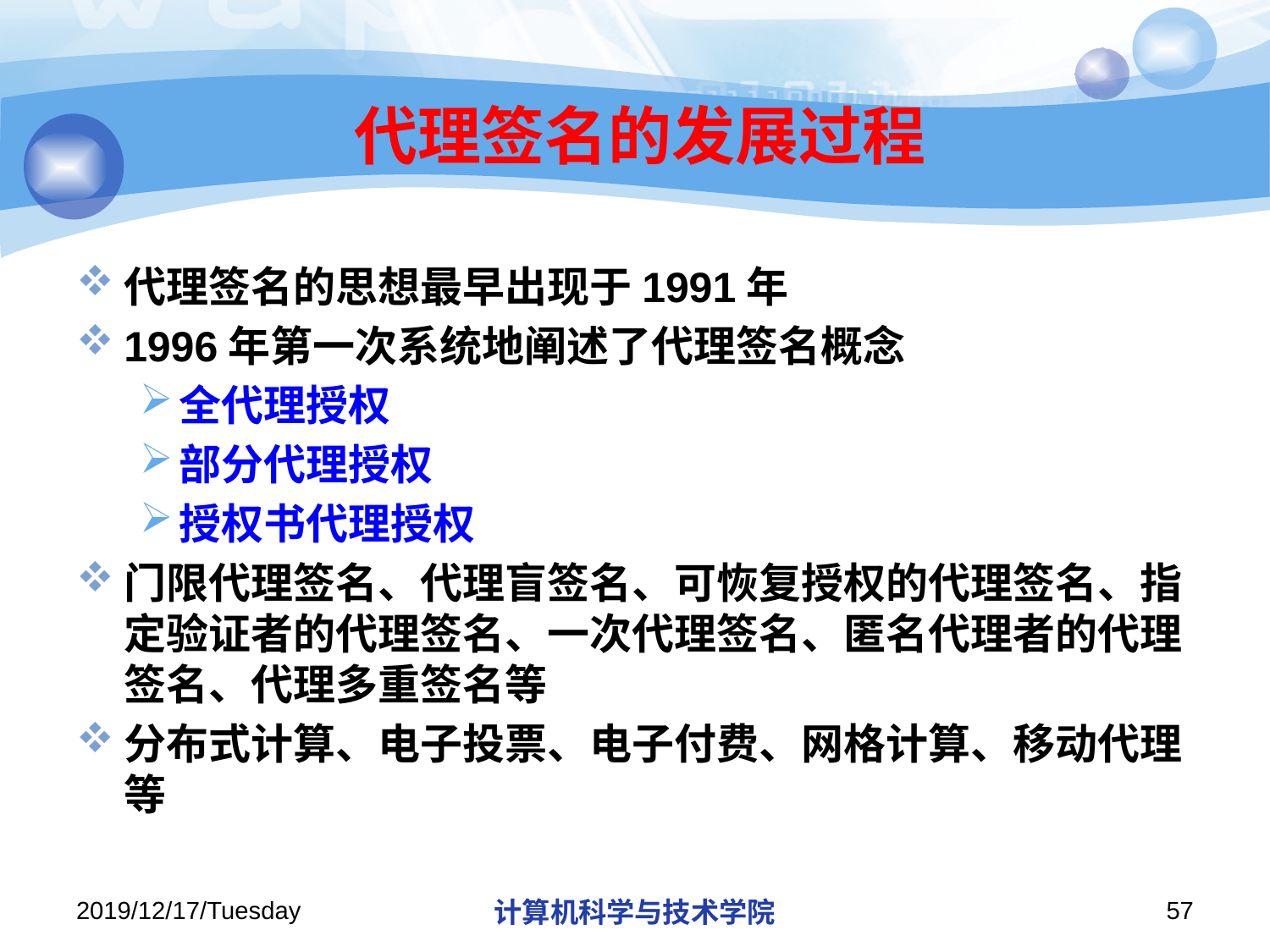

# 代理签名的发展过程
代理签名的思想最早出现于1991年
1996年第一次系统地阐述了代理签名概念
全代理授权
部分代理授权
授权书代理授权
门限代理签名、代理盲签名、可恢复授权的代理签名、指定验证者的代理签名、一次代理签名、匿名代理者的代理签名、代理多重签名等
分布式计算、电子投票、电子付费、网格计算、移动代理等

2019/12/17/Tuesday
计算机科学与技术学院
57